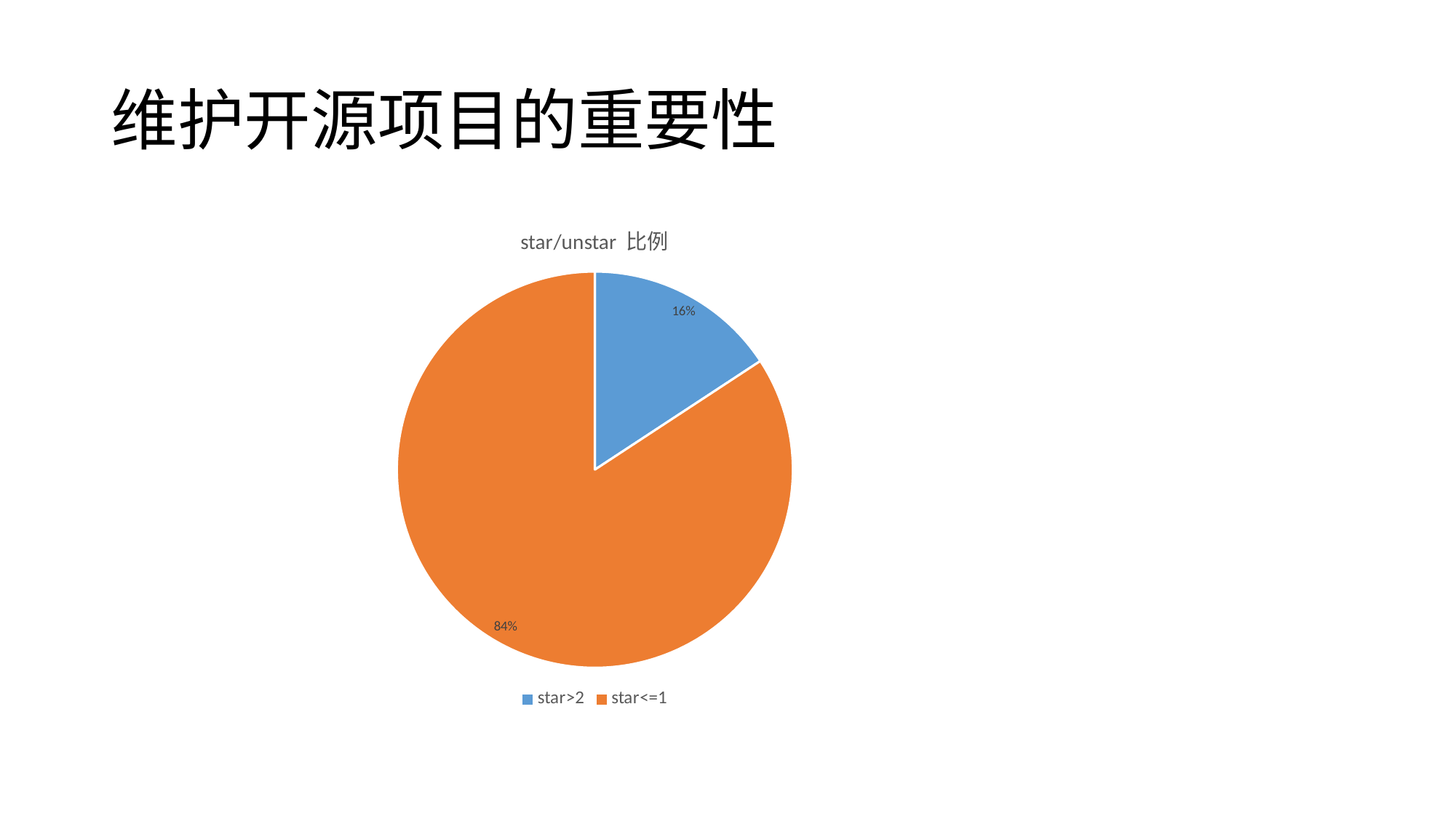

# 维护开源项目的重要性

### Chart: star/unstar 比例

| Category |  |
|---|---|
| star>2 | 75.0 |
| star<=1 | 401.0 |